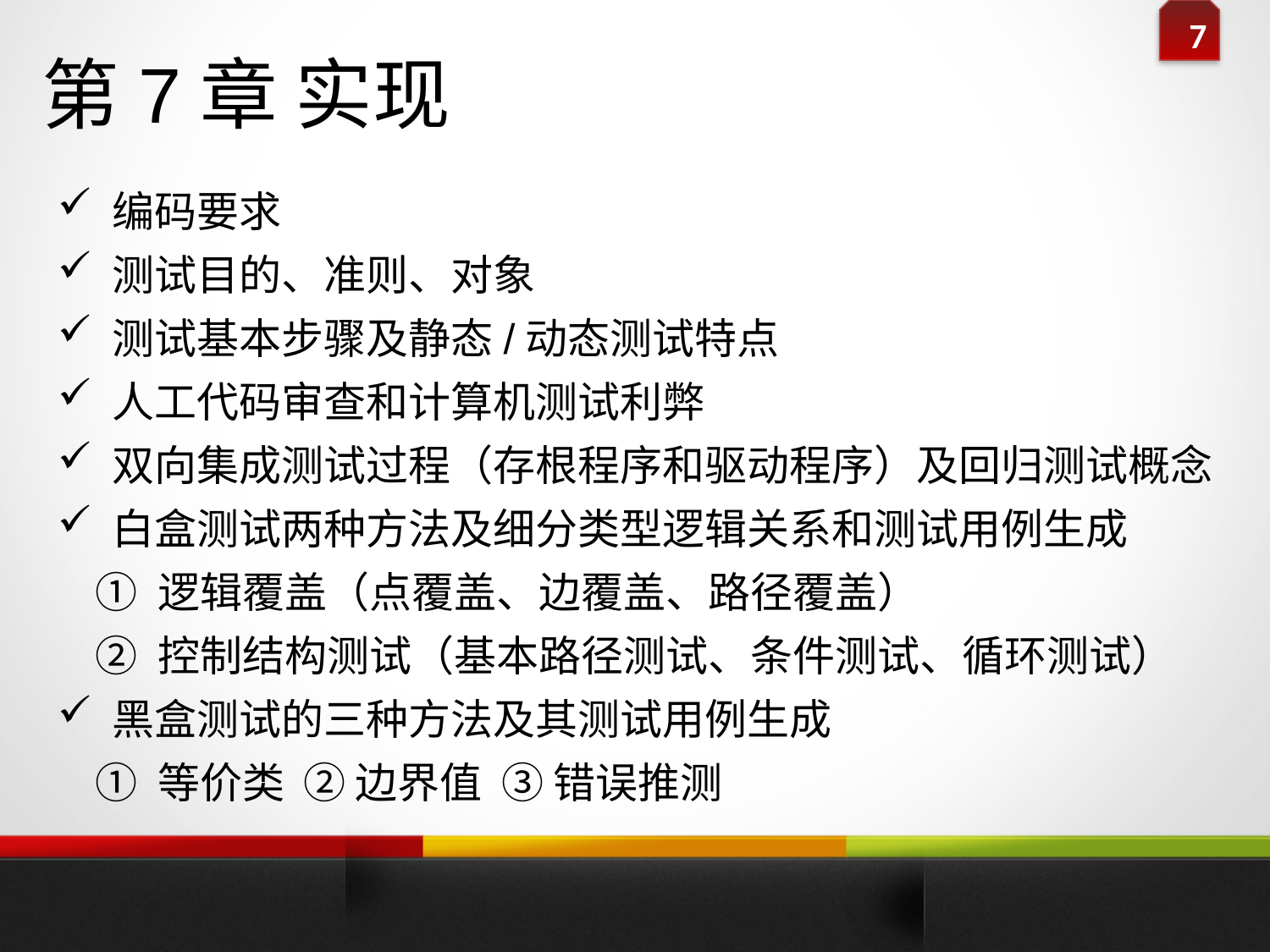

第7章 实现
 编码要求
 测试目的、准则、对象
 测试基本步骤及静态/动态测试特点
 人工代码审查和计算机测试利弊
 双向集成测试过程（存根程序和驱动程序）及回归测试概念
 白盒测试两种方法及细分类型逻辑关系和测试用例生成
    ① 逻辑覆盖（点覆盖、边覆盖、路径覆盖）
    ② 控制结构测试（基本路径测试、条件测试、循环测试）
 黑盒测试的三种方法及其测试用例生成
    ① 等价类  ② 边界值  ③ 错误推测